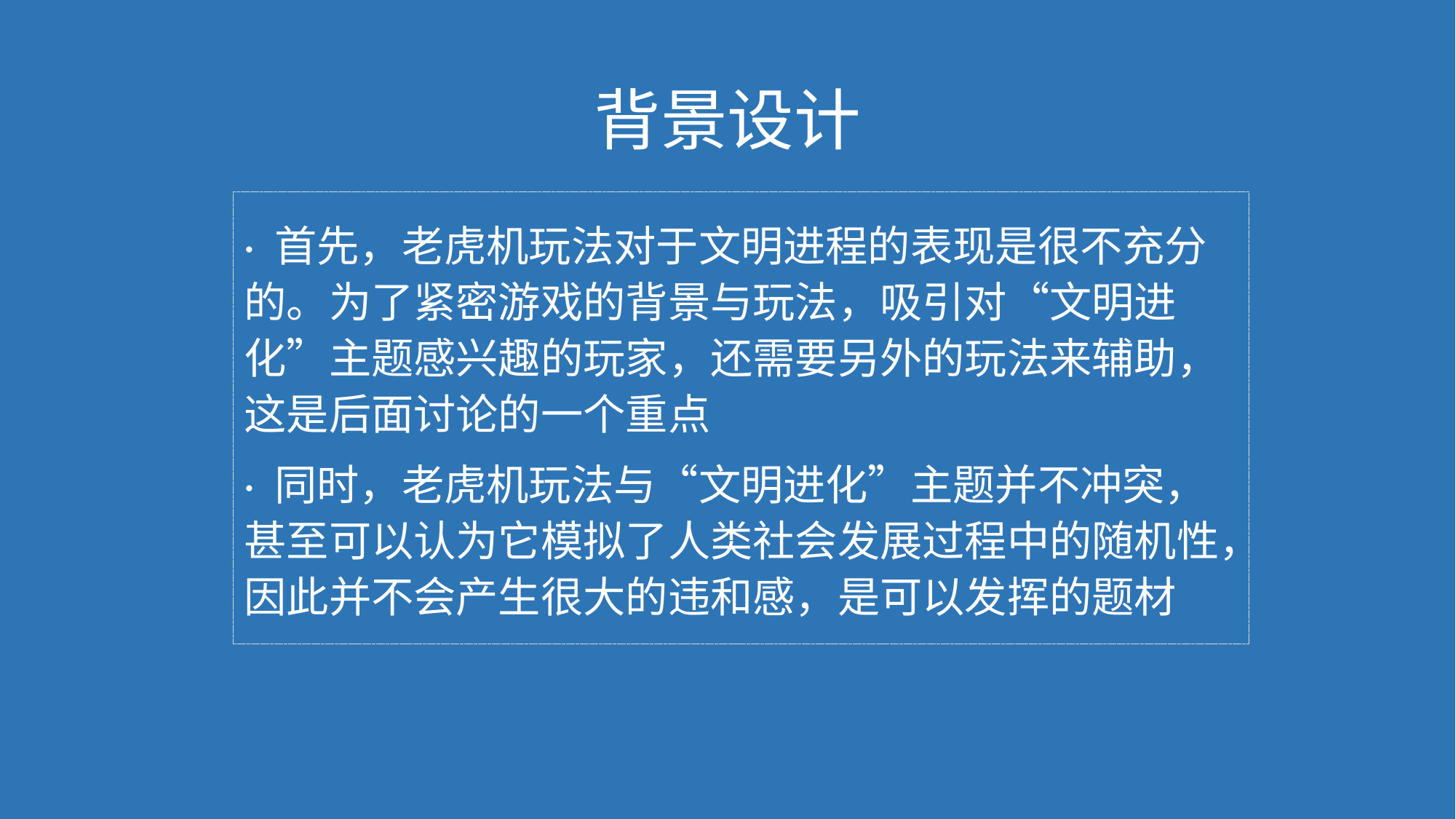

背景设计
· 首先，老虎机玩法对于文明进程的表现是很不充分的。为了紧密游戏的背景与玩法，吸引对“文明进化”主题感兴趣的玩家，还需要另外的玩法来辅助，这是后面讨论的一个重点
· 同时，老虎机玩法与“文明进化”主题并不冲突，甚至可以认为它模拟了人类社会发展过程中的随机性，因此并不会产生很大的违和感，是可以发挥的题材